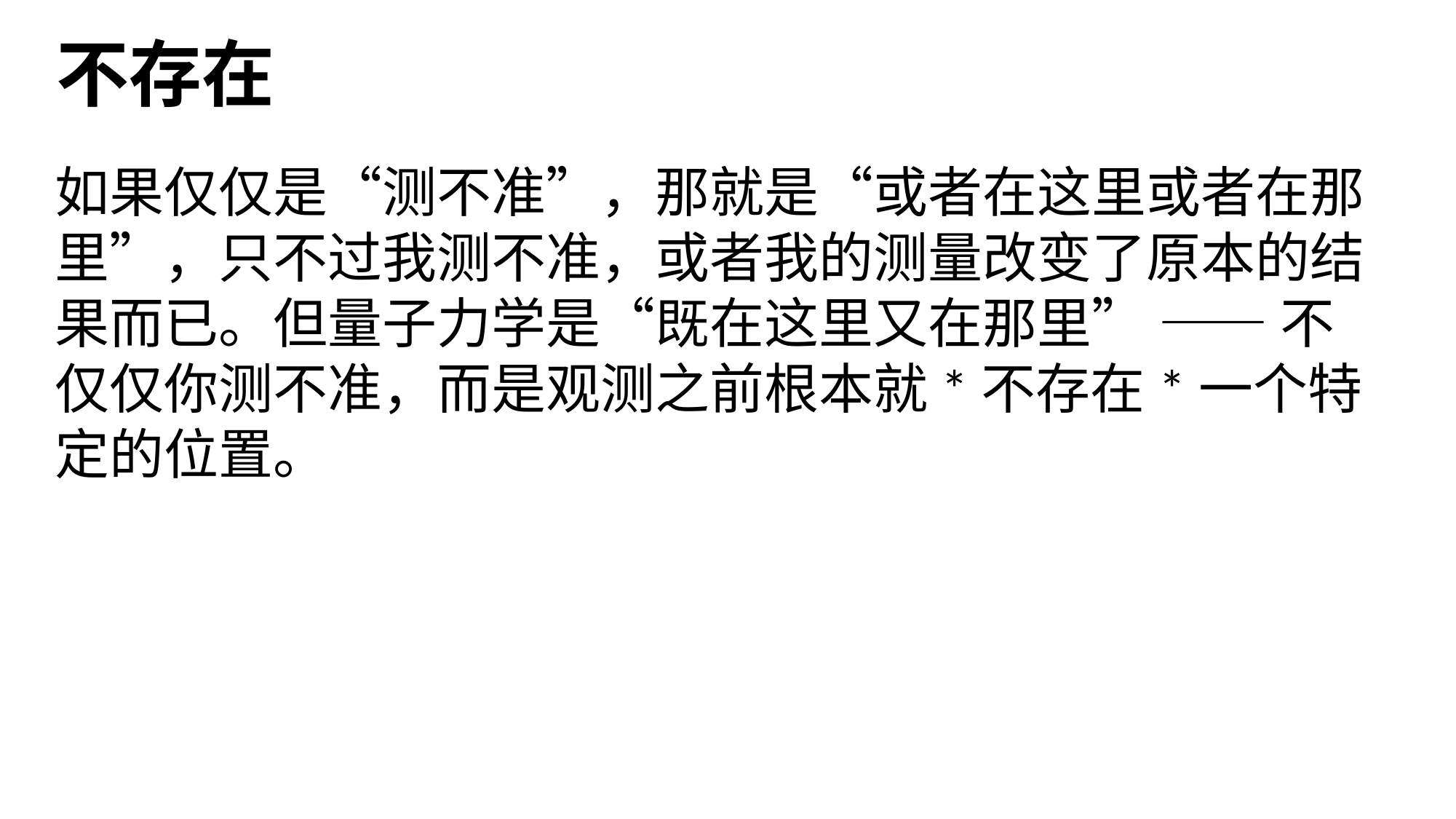

不存在
如果仅仅是“测不准”，那就是“或者在这里或者在那里”，只不过我测不准，或者我的测量改变了原本的结果而已。但量子力学是“既在这里又在那里” —— 不仅仅你测不准，而是观测之前根本就*不存在*一个特定的位置。